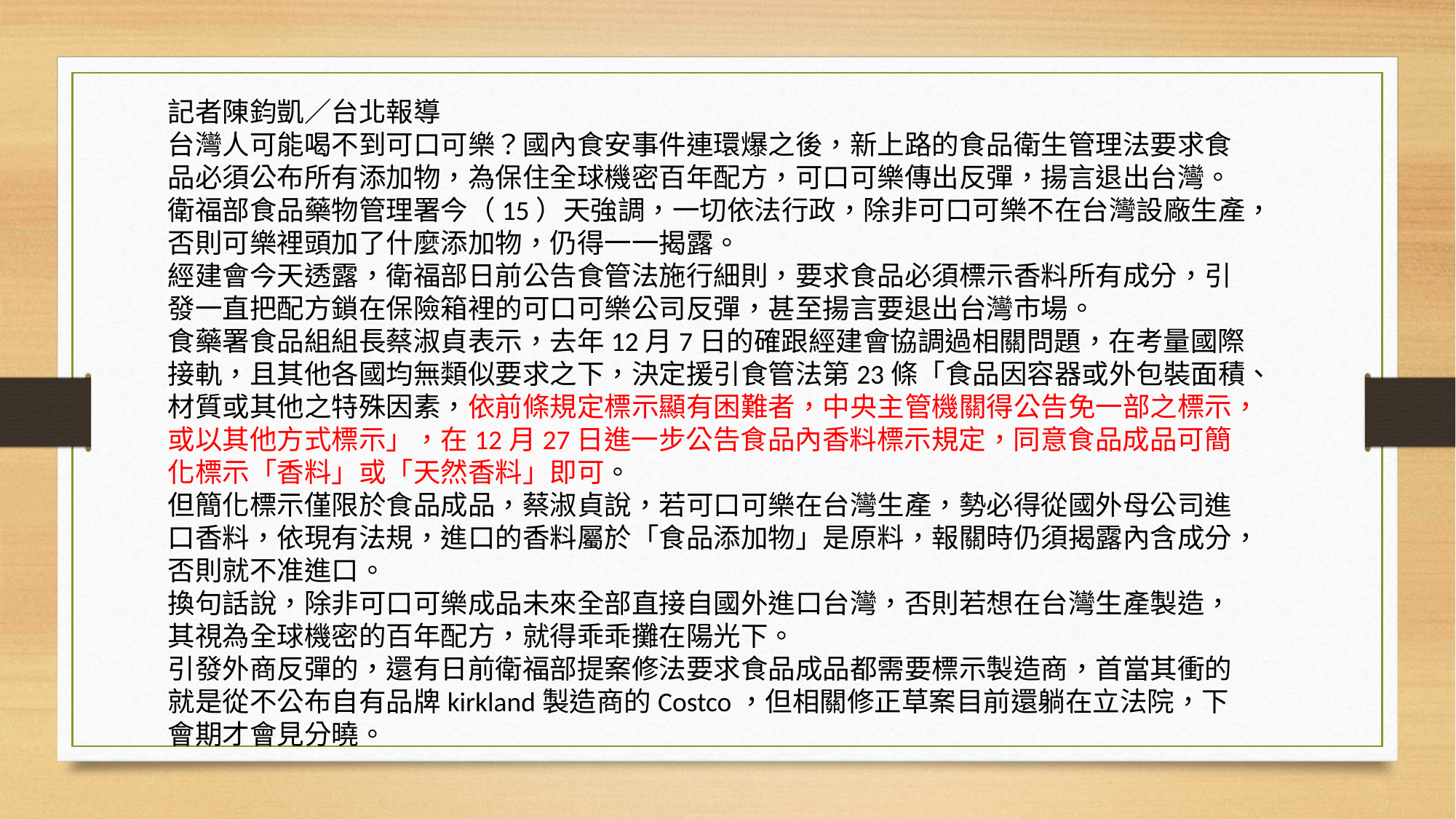

記者陳鈞凱／台北報導
台灣人可能喝不到可口可樂？國內食安事件連環爆之後，新上路的食品衛生管理法要求食品必須公布所有添加物，為保住全球機密百年配方，可口可樂傳出反彈，揚言退出台灣。衛福部食品藥物管理署今（15）天強調，一切依法行政，除非可口可樂不在台灣設廠生產，否則可樂裡頭加了什麼添加物，仍得一一揭露。
經建會今天透露，衛福部日前公告食管法施行細則，要求食品必須標示香料所有成分，引發一直把配方鎖在保險箱裡的可口可樂公司反彈，甚至揚言要退出台灣市場。
食藥署食品組組長蔡淑貞表示，去年12月7日的確跟經建會協調過相關問題，在考量國際接軌，且其他各國均無類似要求之下，決定援引食管法第23條「食品因容器或外包裝面積、材質或其他之特殊因素，依前條規定標示顯有困難者，中央主管機關得公告免一部之標示，或以其他方式標示」，在12月27日進一步公告食品內香料標示規定，同意食品成品可簡化標示「香料」或「天然香料」即可。
但簡化標示僅限於食品成品，蔡淑貞說，若可口可樂在台灣生產，勢必得從國外母公司進口香料，依現有法規，進口的香料屬於「食品添加物」是原料，報關時仍須揭露內含成分，否則就不准進口。
換句話說，除非可口可樂成品未來全部直接自國外進口台灣，否則若想在台灣生產製造，其視為全球機密的百年配方，就得乖乖攤在陽光下。
引發外商反彈的，還有日前衛福部提案修法要求食品成品都需要標示製造商，首當其衝的就是從不公布自有品牌kirkland製造商的Costco，但相關修正草案目前還躺在立法院，下會期才會見分曉。